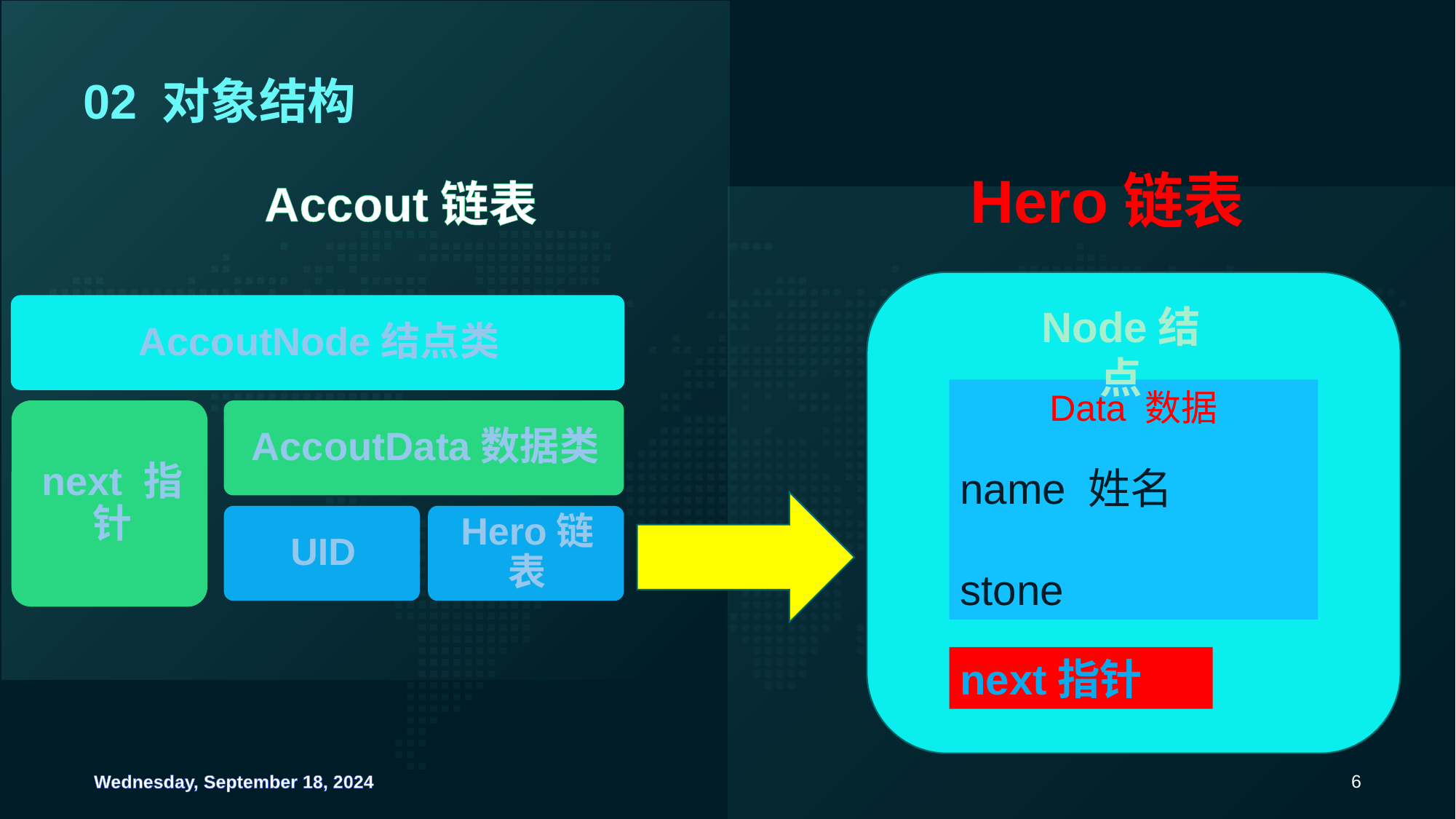

# 02 对象结构
Hero链表
Accout链表

AccoutNode结点类
next 指针
AccoutData数据类
UID
Hero链表
Node结点
Data 数据

name 姓名

stone

next指针
Wednesday, September 18, 2024
6